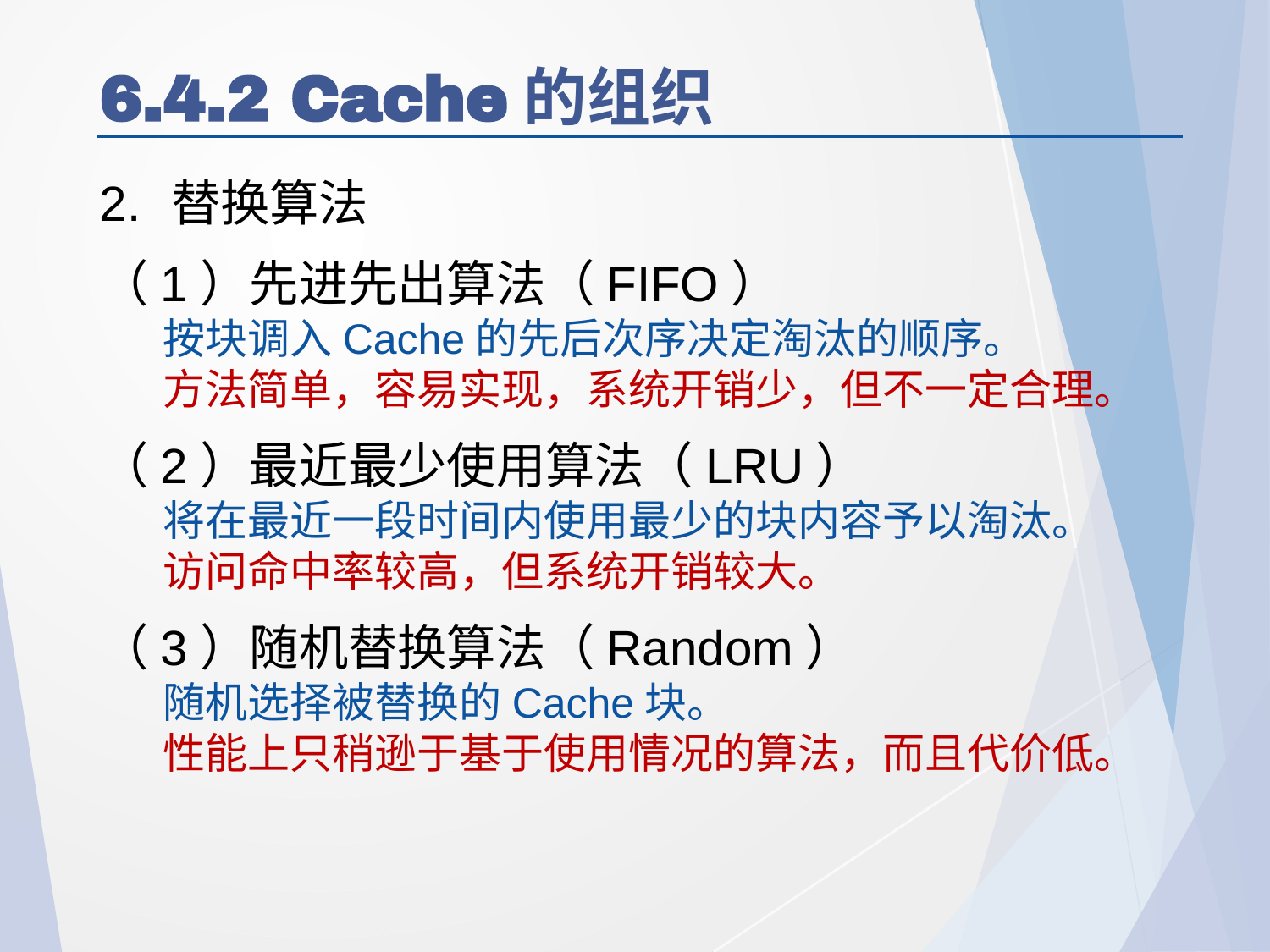

# 6.4.2 Cache的组织
替换算法
（1）先进先出算法（FIFO）
按块调入Cache的先后次序决定淘汰的顺序。
方法简单，容易实现，系统开销少，但不一定合理。
（2）最近最少使用算法（LRU）
将在最近一段时间内使用最少的块内容予以淘汰。
访问命中率较高，但系统开销较大。
（3）随机替换算法（Random）
随机选择被替换的Cache块。
性能上只稍逊于基于使用情况的算法，而且代价低。